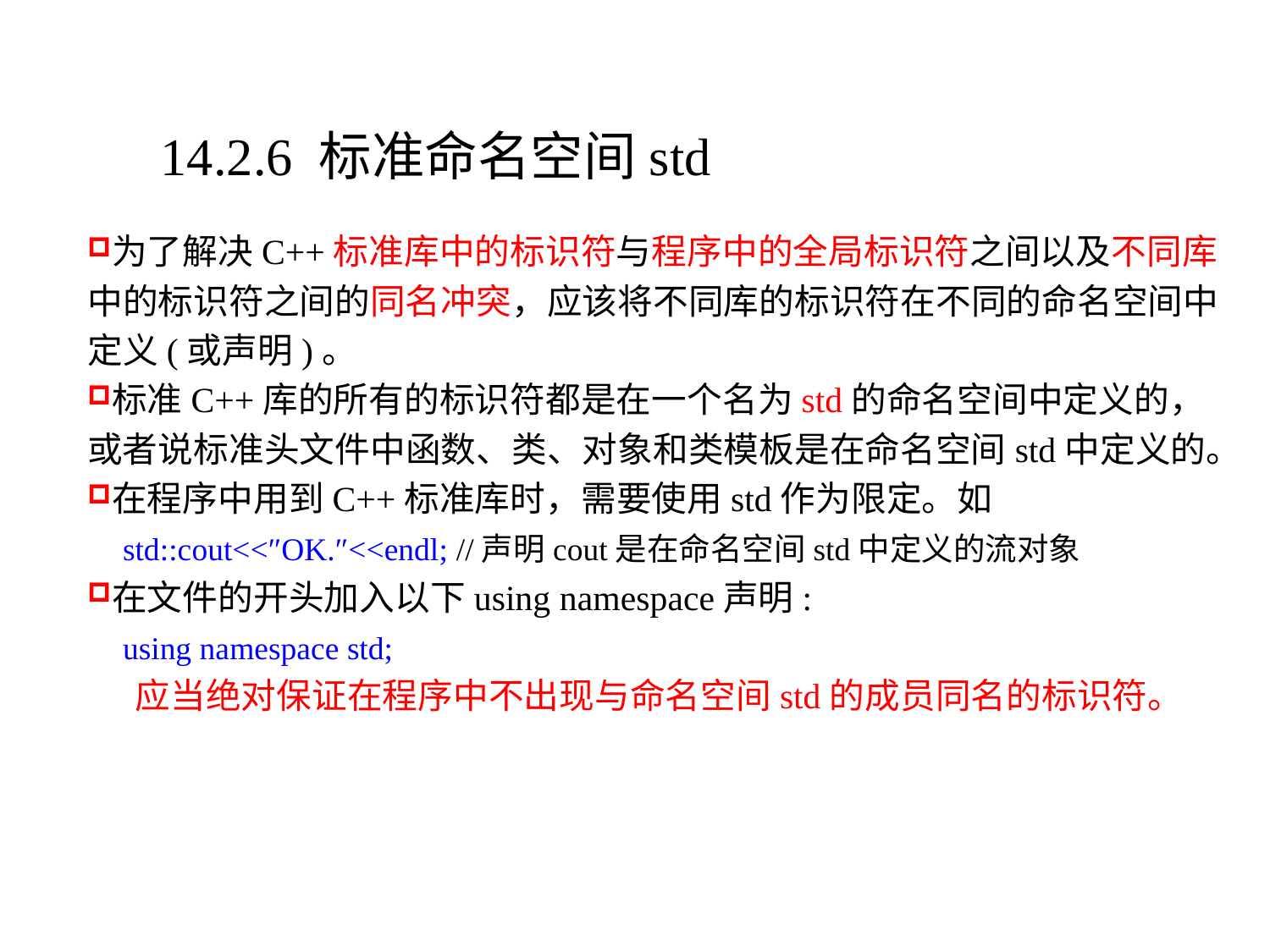

14.2.6 标准命名空间std
为了解决C++标准库中的标识符与程序中的全局标识符之间以及不同库中的标识符之间的同名冲突，应该将不同库的标识符在不同的命名空间中定义(或声明)。
标准C++库的所有的标识符都是在一个名为std的命名空间中定义的，或者说标准头文件中函数、类、对象和类模板是在命名空间std中定义的。
在程序中用到C++标准库时，需要使用std作为限定。如
    std::cout<<″OK.″<<endl; //声明cout是在命名空间std中定义的流对象
在文件的开头加入以下using namespace声明:
    using namespace std;
     应当绝对保证在程序中不出现与命名空间std的成员同名的标识符。